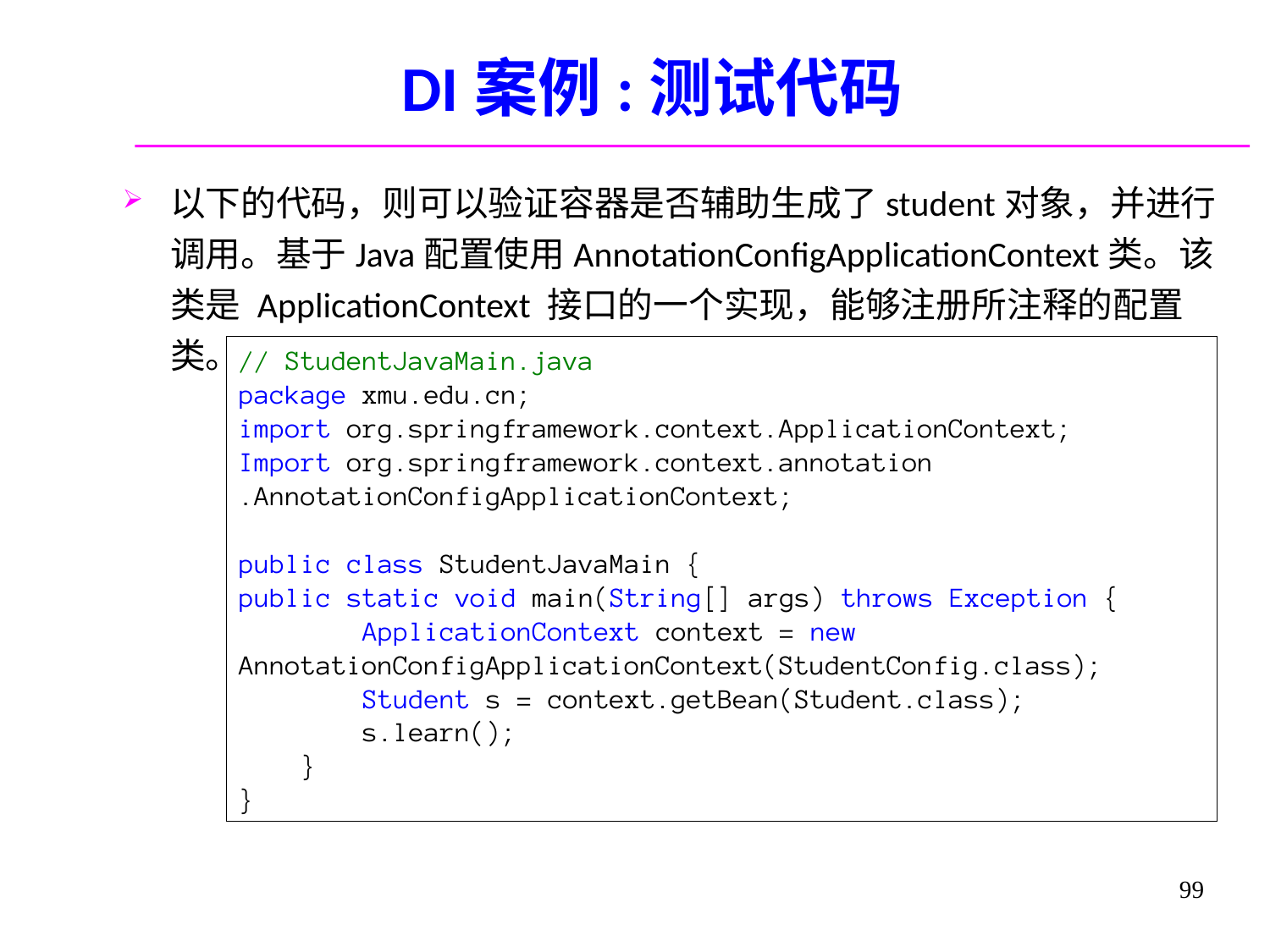

# DI案例:测试代码
以下的代码，则可以验证容器是否辅助生成了student对象，并进行调用。基于Java配置使用AnnotationConfigApplicationContext类。该类是 ApplicationContext 接口的一个实现，能够注册所注释的配置类。
// StudentJavaMain.java
package xmu.edu.cn;
import org.springframework.context.ApplicationContext;
Import org.springframework.context.annotation
.AnnotationConfigApplicationContext;
public class StudentJavaMain {
public static void main(String[] args) throws Exception {
        ApplicationContext context = new AnnotationConfigApplicationContext(StudentConfig.class);
        Student s = context.getBean(Student.class);
        s.learn();
    }
}
99